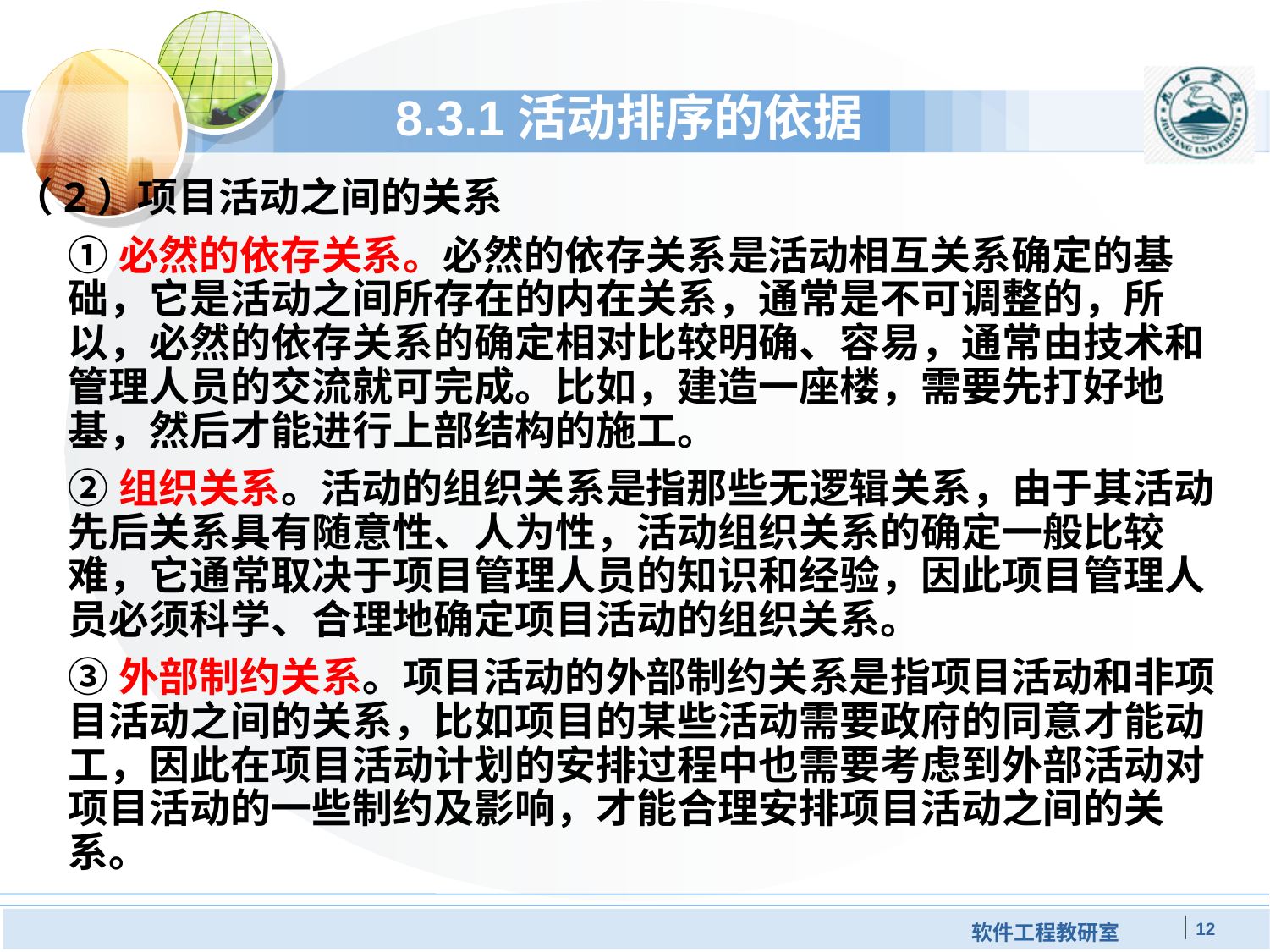

# 8.3.1活动排序的依据
（2）项目活动之间的关系
①必然的依存关系。必然的依存关系是活动相互关系确定的基础，它是活动之间所存在的内在关系，通常是不可调整的，所以，必然的依存关系的确定相对比较明确、容易，通常由技术和管理人员的交流就可完成。比如，建造一座楼，需要先打好地基，然后才能进行上部结构的施工。
②组织关系。活动的组织关系是指那些无逻辑关系，由于其活动先后关系具有随意性、人为性，活动组织关系的确定一般比较难，它通常取决于项目管理人员的知识和经验，因此项目管理人员必须科学、合理地确定项目活动的组织关系。
③外部制约关系。项目活动的外部制约关系是指项目活动和非项目活动之间的关系，比如项目的某些活动需要政府的同意才能动工，因此在项目活动计划的安排过程中也需要考虑到外部活动对项目活动的一些制约及影响，才能合理安排项目活动之间的关系。